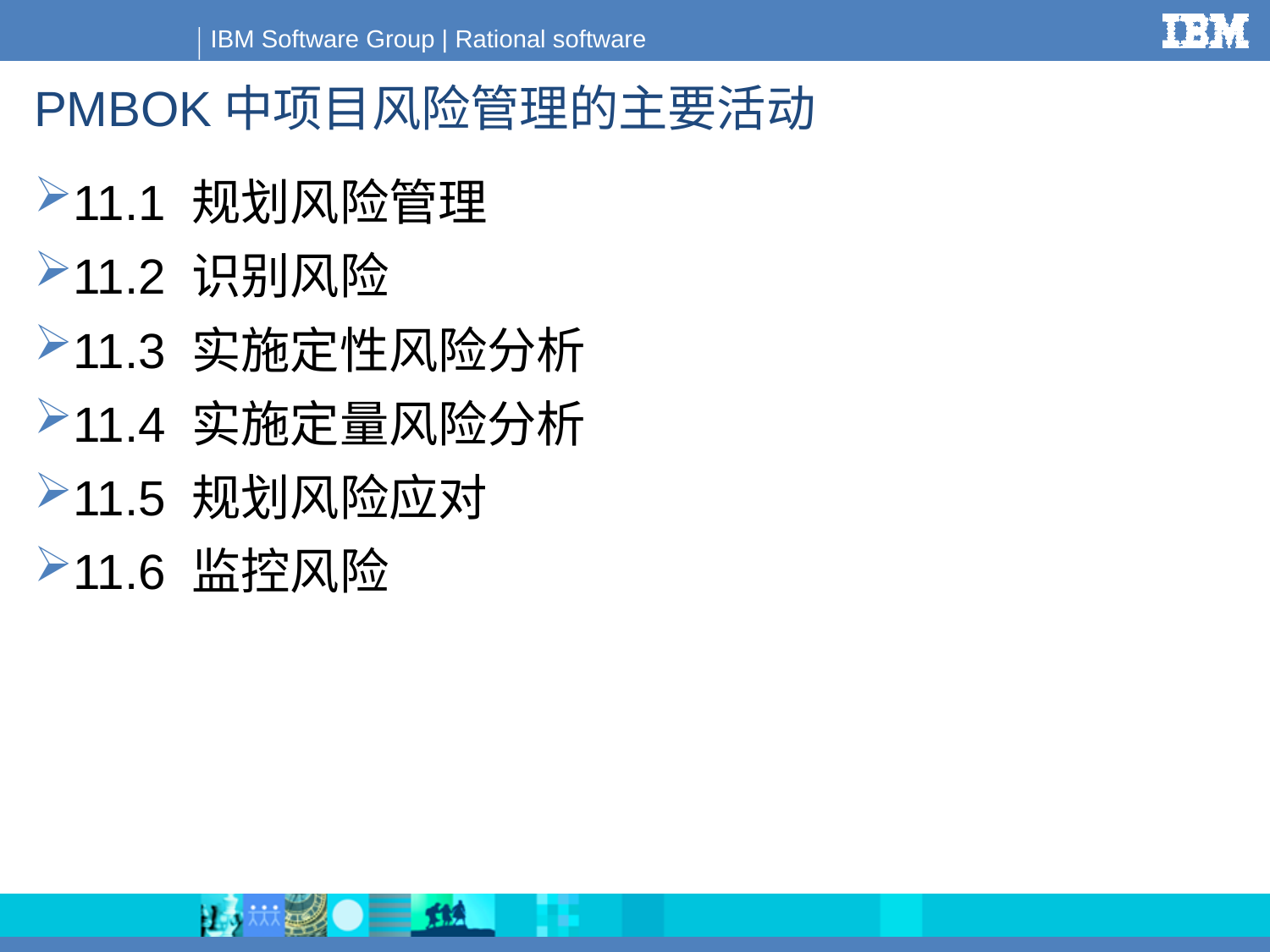

# PMBOK中项目风险管理的主要活动
11.1 规划风险管理
11.2 识别风险
11.3 实施定性风险分析
11.4 实施定量风险分析
11.5 规划风险应对
11.6 监控风险